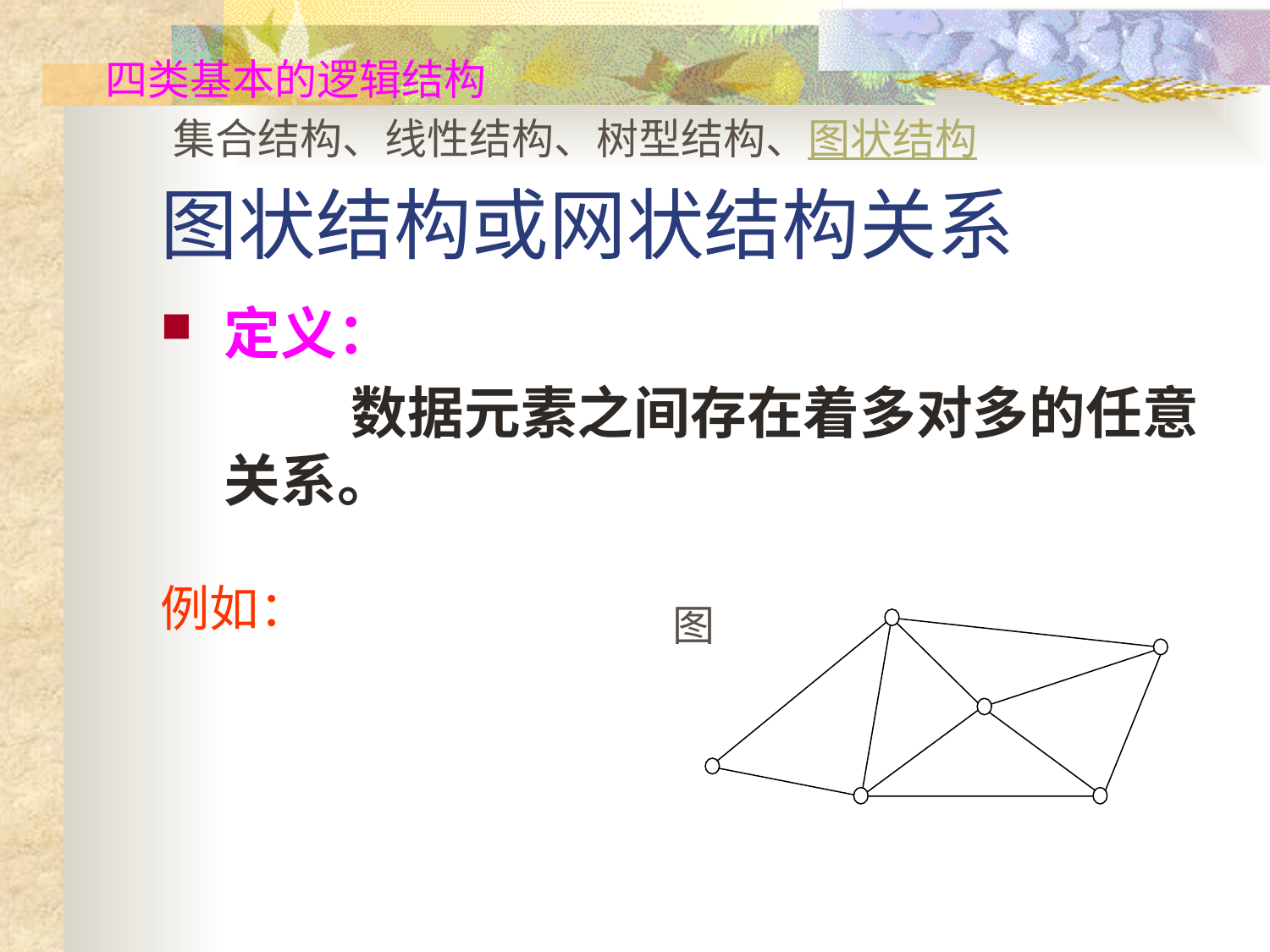

四类基本的逻辑结构
      集合结构、线性结构、树型结构、图状结构
# 图状结构或网状结构关系
定义：
		数据元素之间存在着多对多的任意关系。
例如：
      图